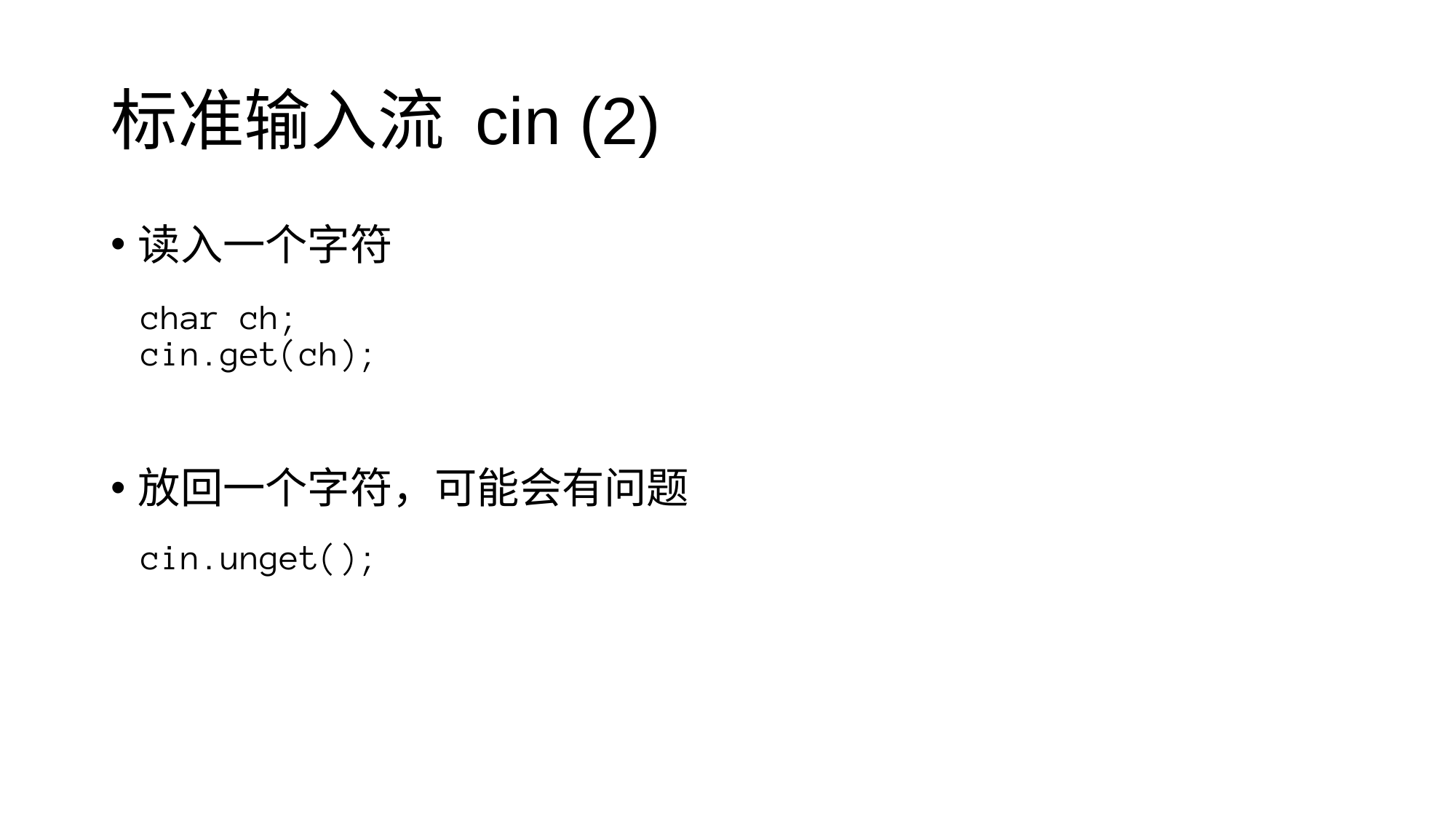

# 标准输入流 cin (2)
读入一个字符

放回一个字符，可能会有问题

| char ch; cin.get(ch); |
| --- |
| cin.unget(); |
| --- |